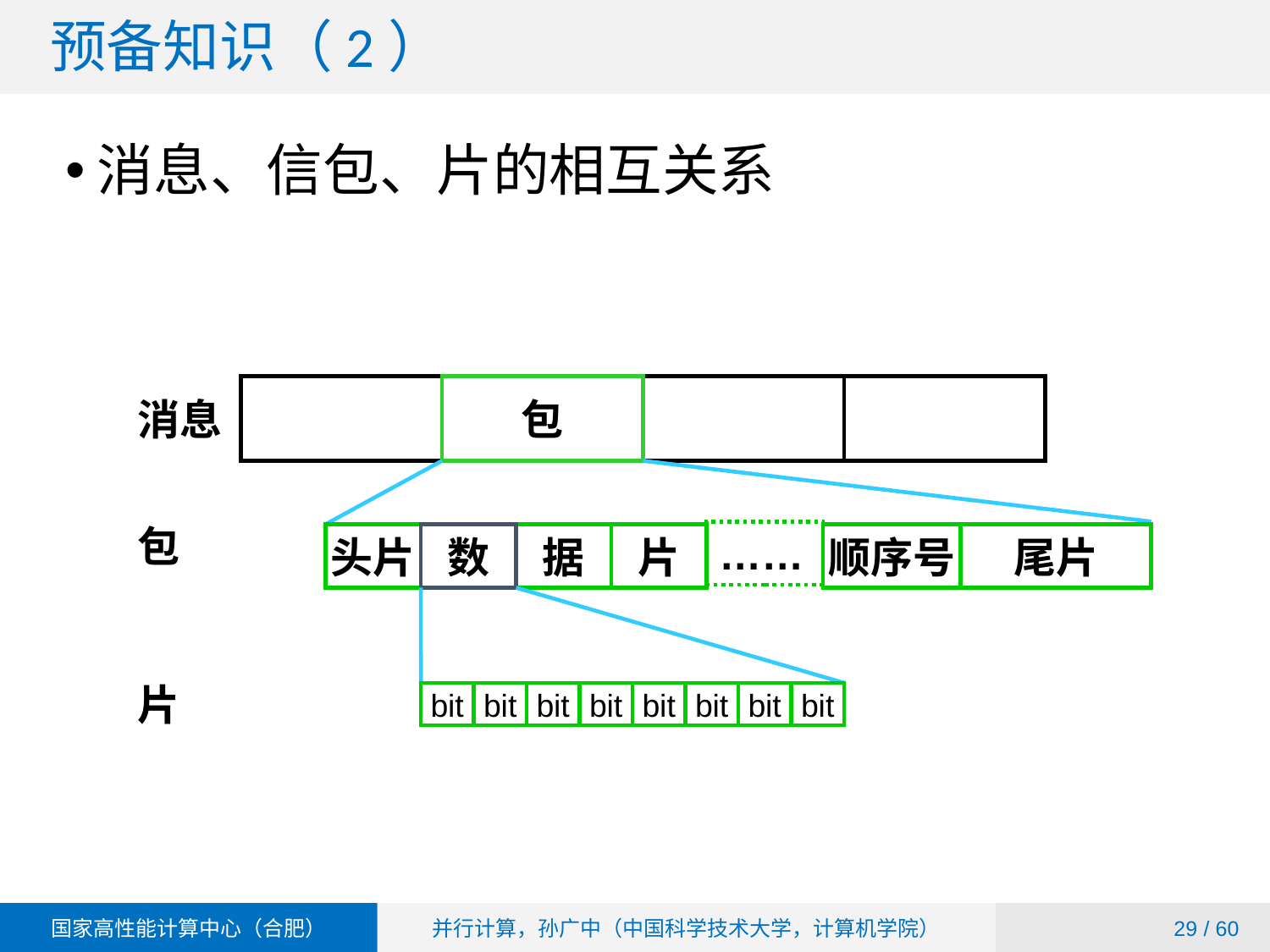

# 预备知识（2）
消息、信包、片的相互关系

包

消息

……
头片
数
据
片
顺序号
尾片
包

bit
bit
bit
bit
bit
bit
bit
bit
片

29 / 60